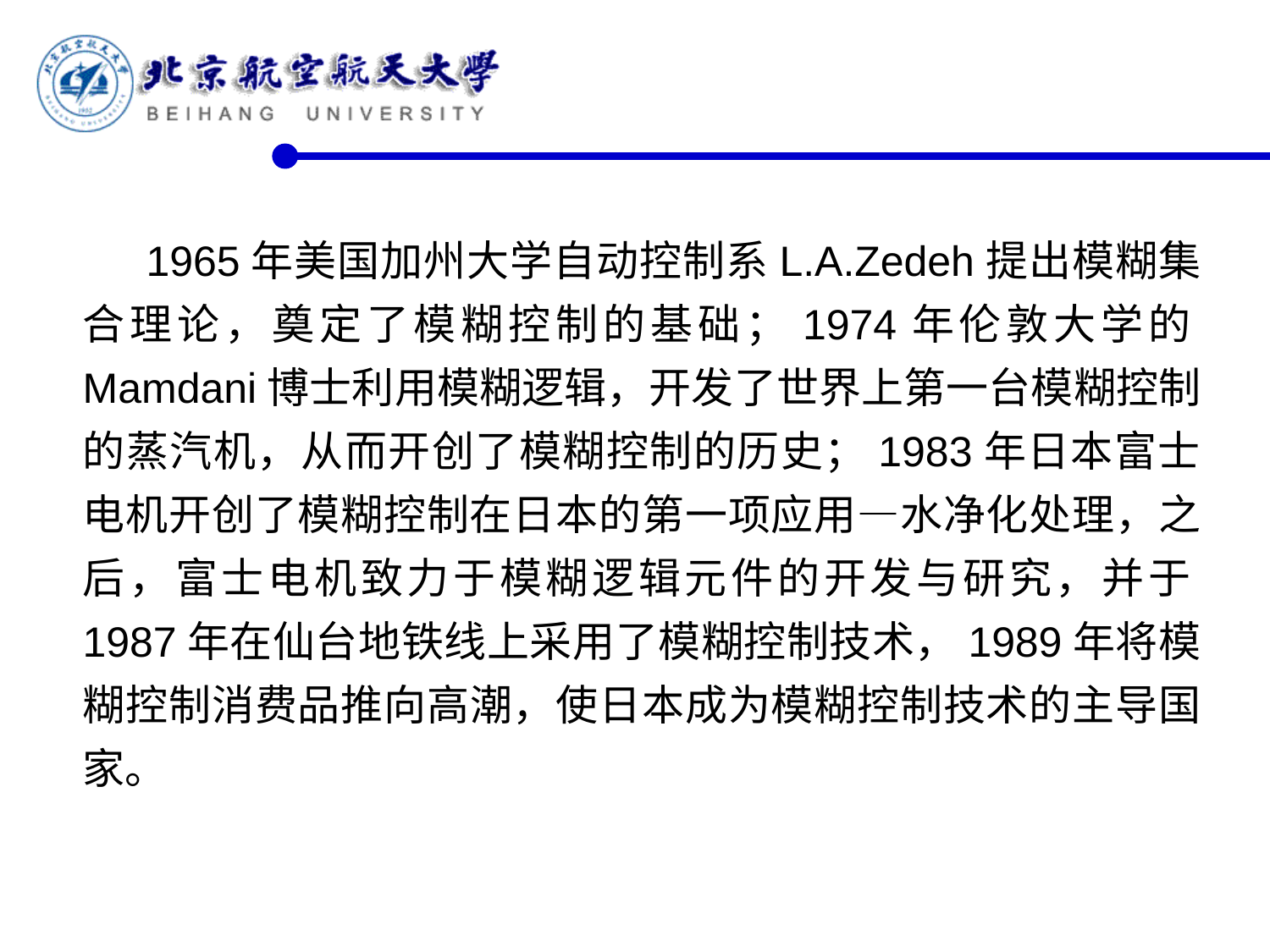

1965年美国加州大学自动控制系L.A.Zedeh提出模糊集合理论，奠定了模糊控制的基础；1974年伦敦大学的Mamdani博士利用模糊逻辑，开发了世界上第一台模糊控制的蒸汽机，从而开创了模糊控制的历史；1983年日本富士电机开创了模糊控制在日本的第一项应用—水净化处理，之后，富士电机致力于模糊逻辑元件的开发与研究，并于1987年在仙台地铁线上采用了模糊控制技术，1989年将模糊控制消费品推向高潮，使日本成为模糊控制技术的主导国家。